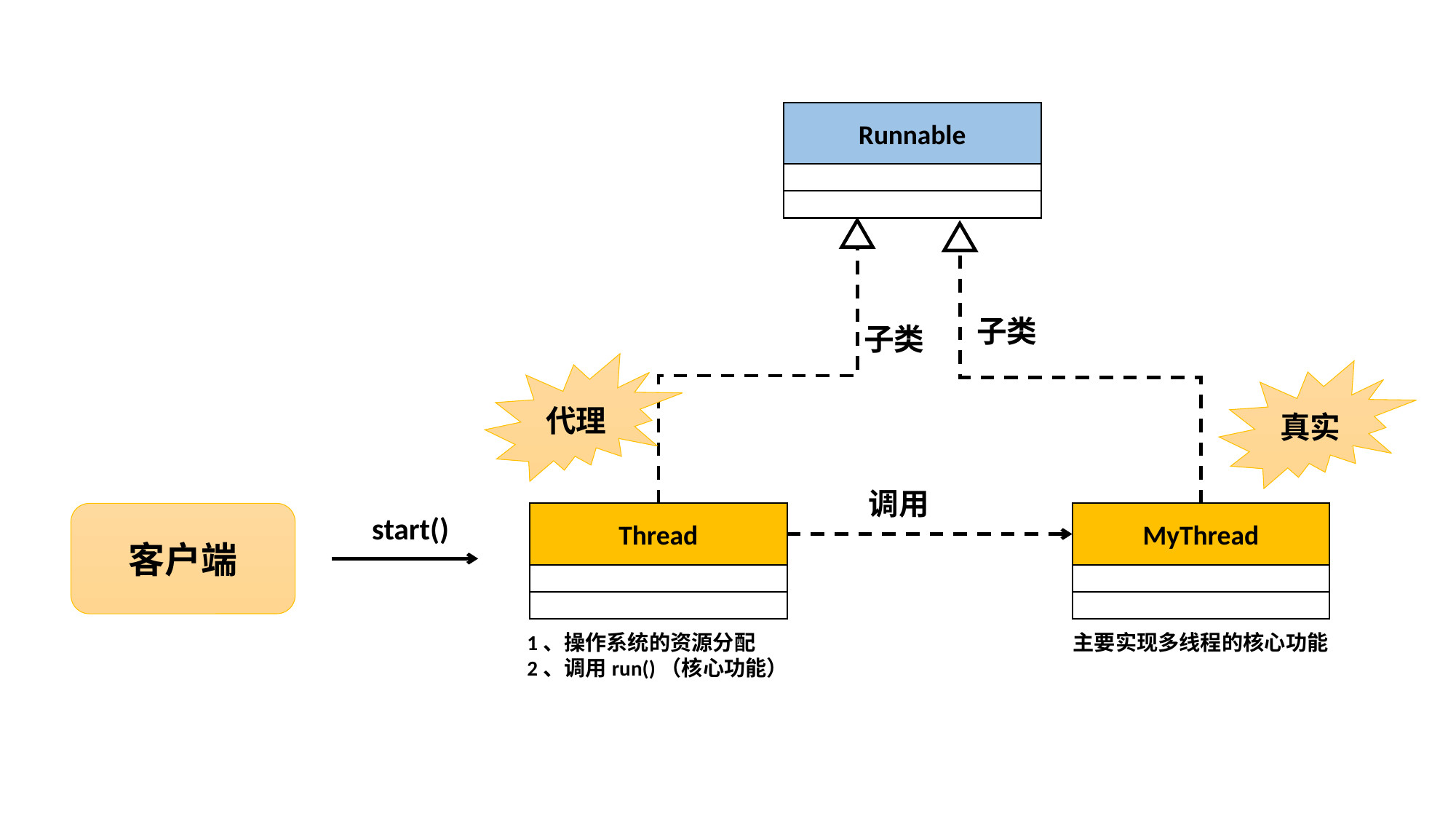

Runnable

子类
子类
代理
真实
调用
客户端
Thread
MyThread
start()

1、操作系统的资源分配
2、调用run()（核心功能）
主要实现多线程的核心功能